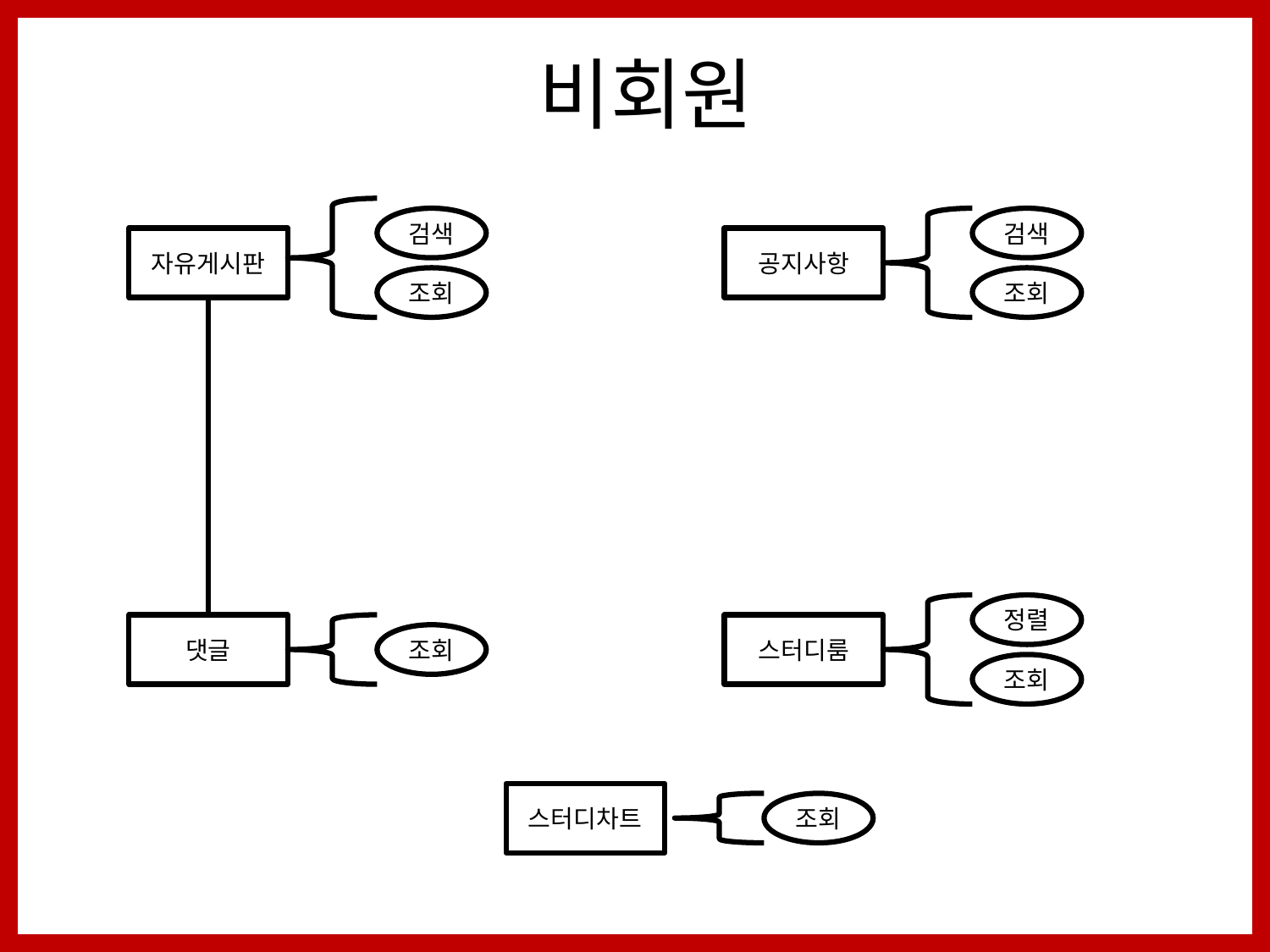

비회원

검색

검색
자유게시판
공지사항
조회
조회

정렬
댓글

스터디룸
조회
조회
스터디차트

조회